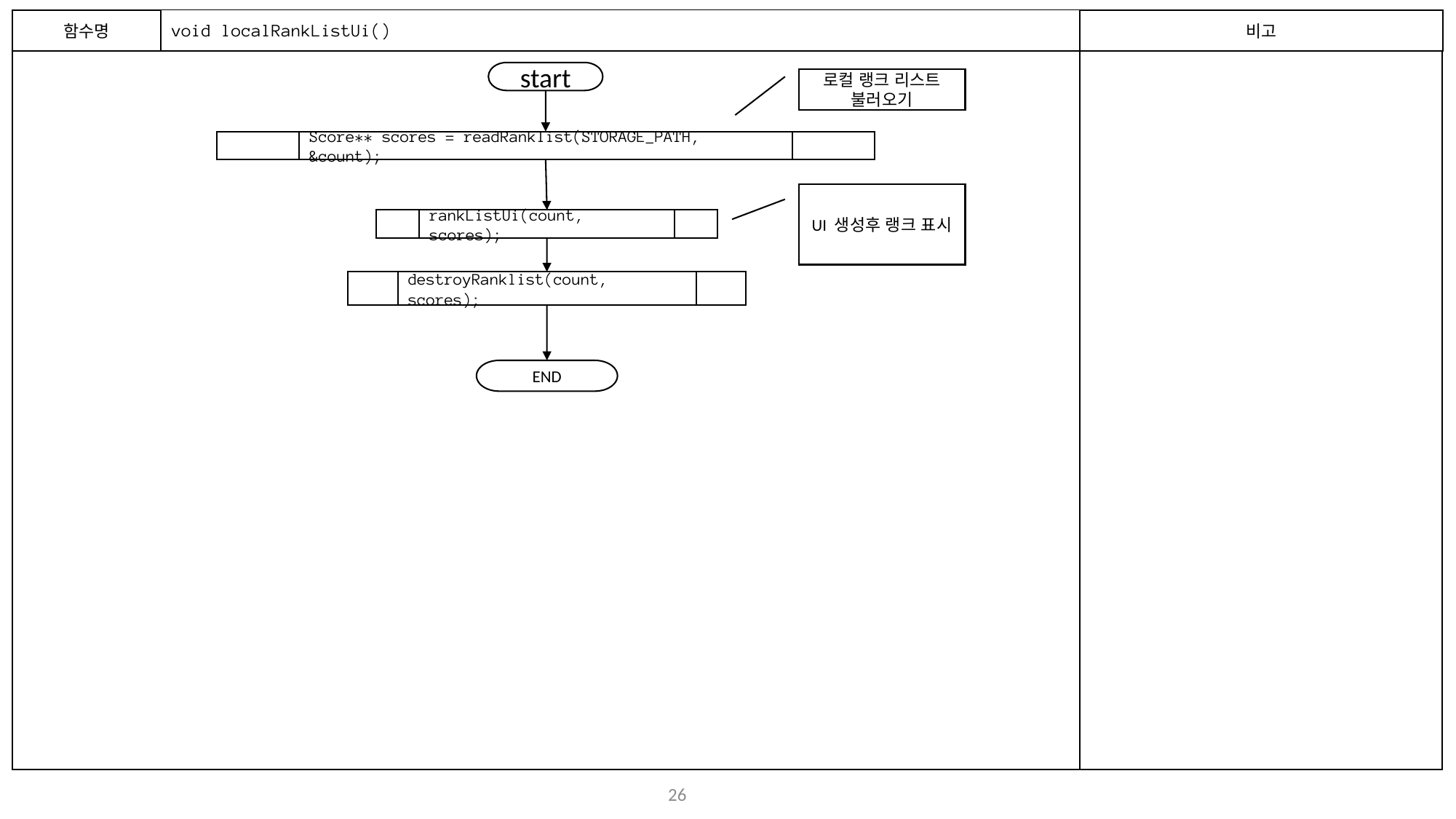

함수명
# void localRankListUi()
비고

start
로컬 랭크 리스트 불러오기
Score** scores = readRanklist(STORAGE_PATH, &count);
UI 생성후 랭크 표시
rankListUi(count, scores);
destroyRanklist(count, scores);
END
26